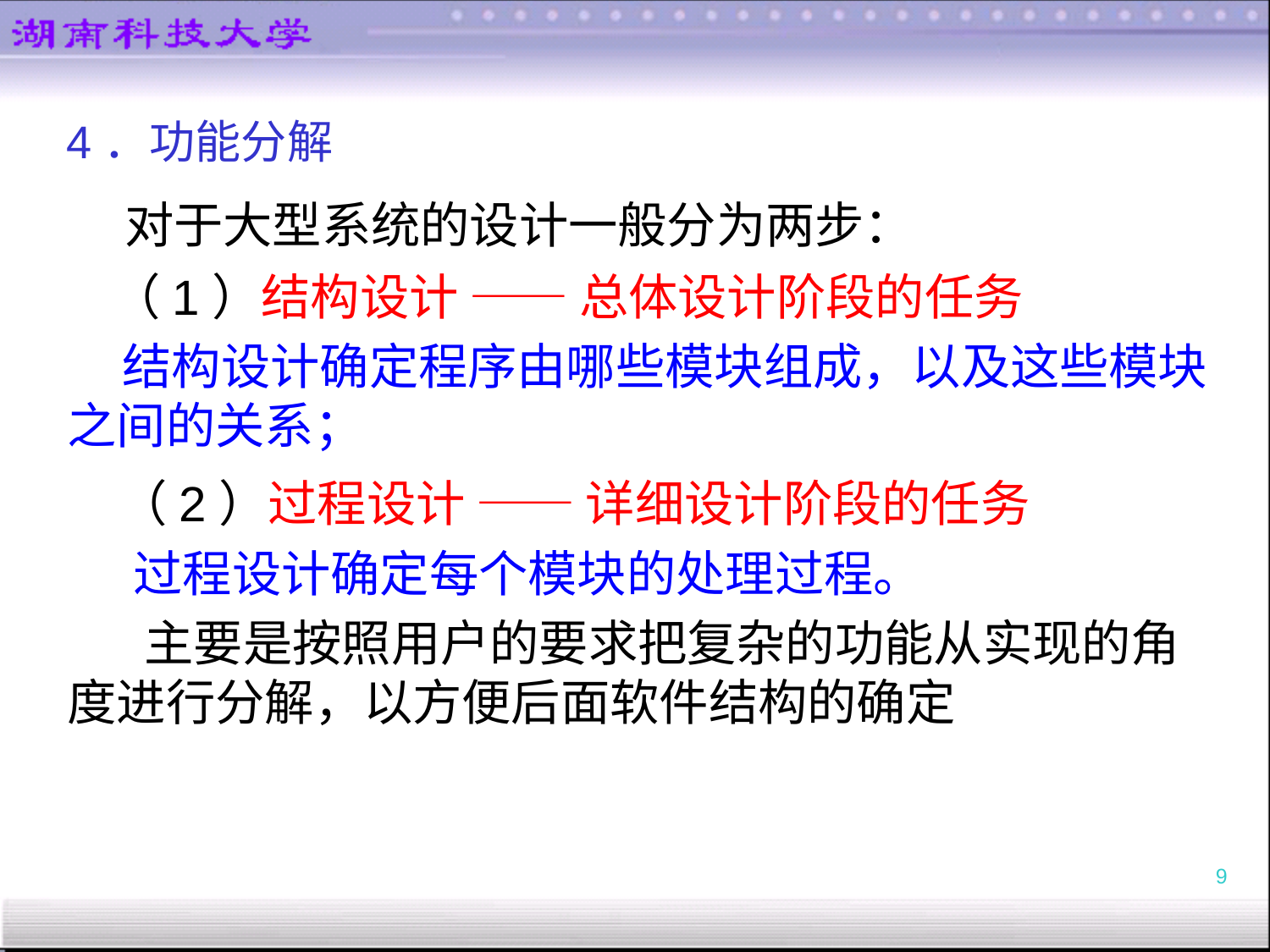

4．功能分解
   对于大型系统的设计一般分为两步：
   （1）结构设计 —— 总体设计阶段的任务
    结构设计确定程序由哪些模块组成，以及这些模块之间的关系；
   （2）过程设计 —— 详细设计阶段的任务
     过程设计确定每个模块的处理过程。
      主要是按照用户的要求把复杂的功能从实现的角度进行分解，以方便后面软件结构的确定
9